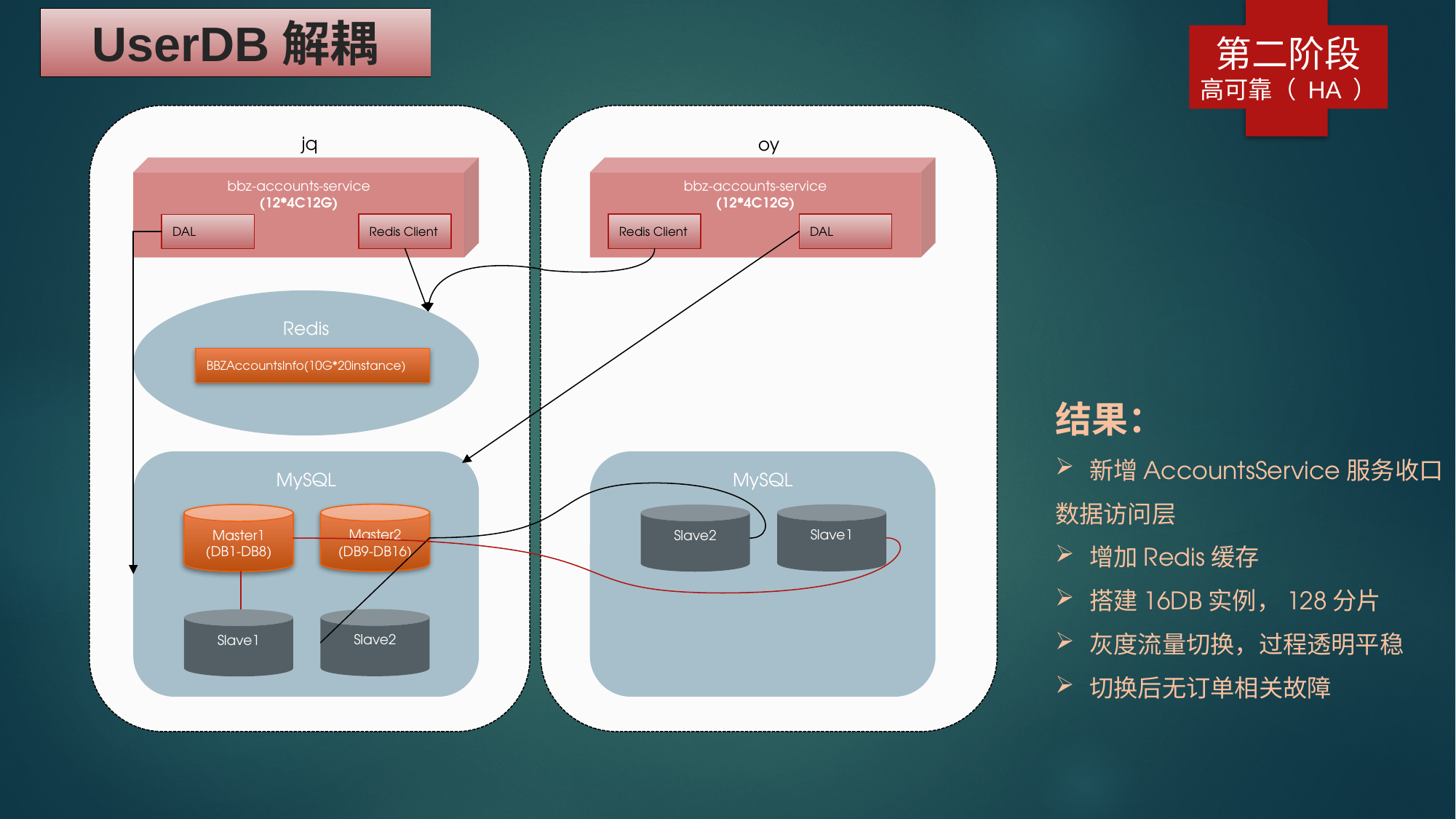

UserDB解耦
第二阶段
高可靠（ HA ）
jq
oy
bbz-accounts-service
(12*4C12G)
bbz-accounts-service
(12*4C12G)
Redis Client
Redis Client
DAL
DAL
Redis
BBZAccountsInfo(10G*20instance)
结果：
新增AccountsService服务收口
数据访问层
增加Redis缓存
搭建16DB实例，128分片
灰度流量切换，过程透明平稳
切换后无订单相关故障
MySQL
MySQL
Master2
(DB9-DB16)
Slave1
Master1
(DB1-DB8)
Slave2
Slave2
Slave1